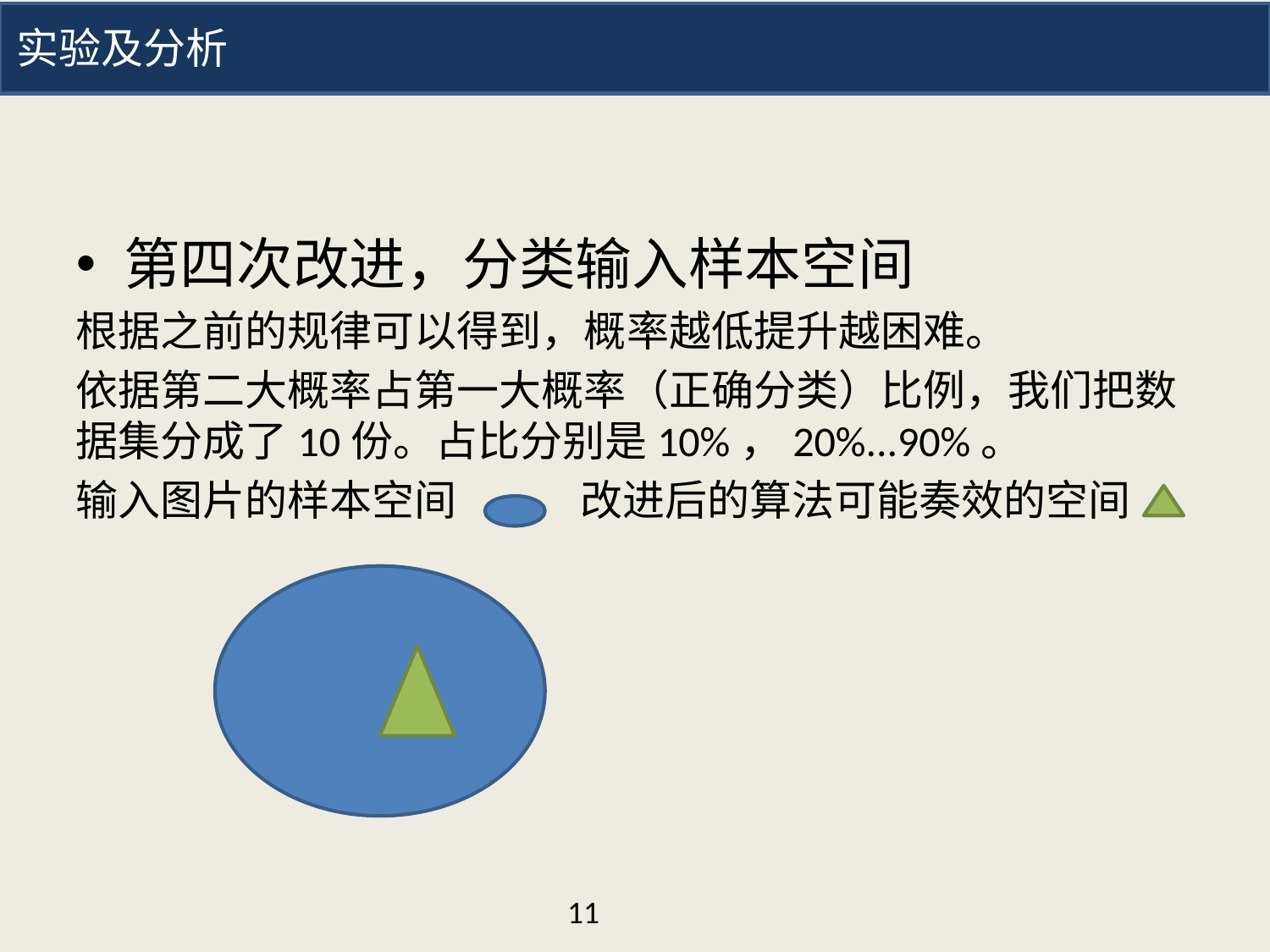

实验及分析
第四次改进，分类输入样本空间
根据之前的规律可以得到，概率越低提升越困难。
依据第二大概率占第一大概率（正确分类）比例，我们把数据集分成了10份。占比分别是10%，20%...90%。
输入图片的样本空间             改进后的算法可能奏效的空间

11